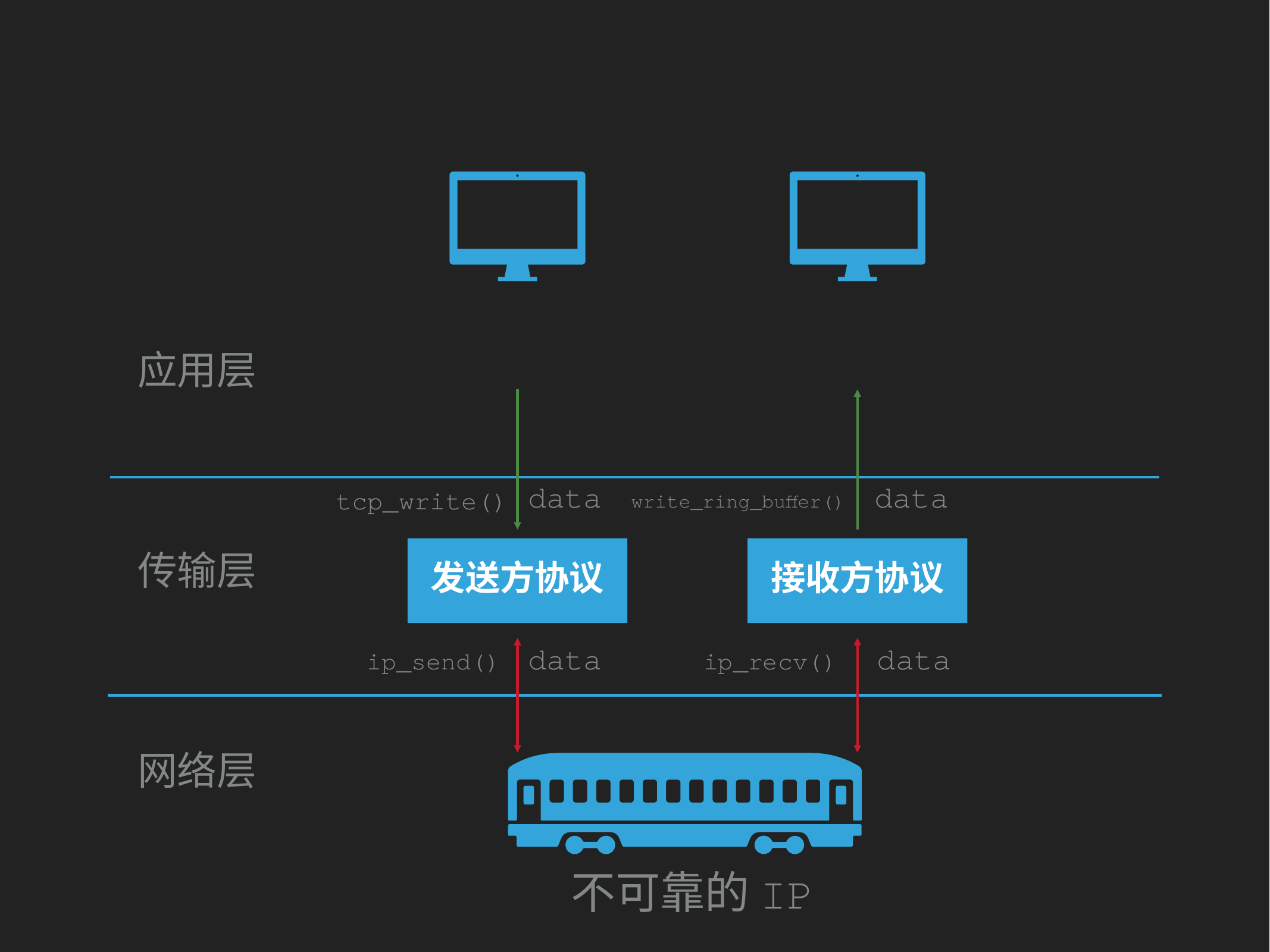

应用层

data
data
tcp_write()
write_ring_buffer()
发送方协议
接收方协议
传输层

data
data
ip_send()
ip_recv()

网络层

不可靠的IP